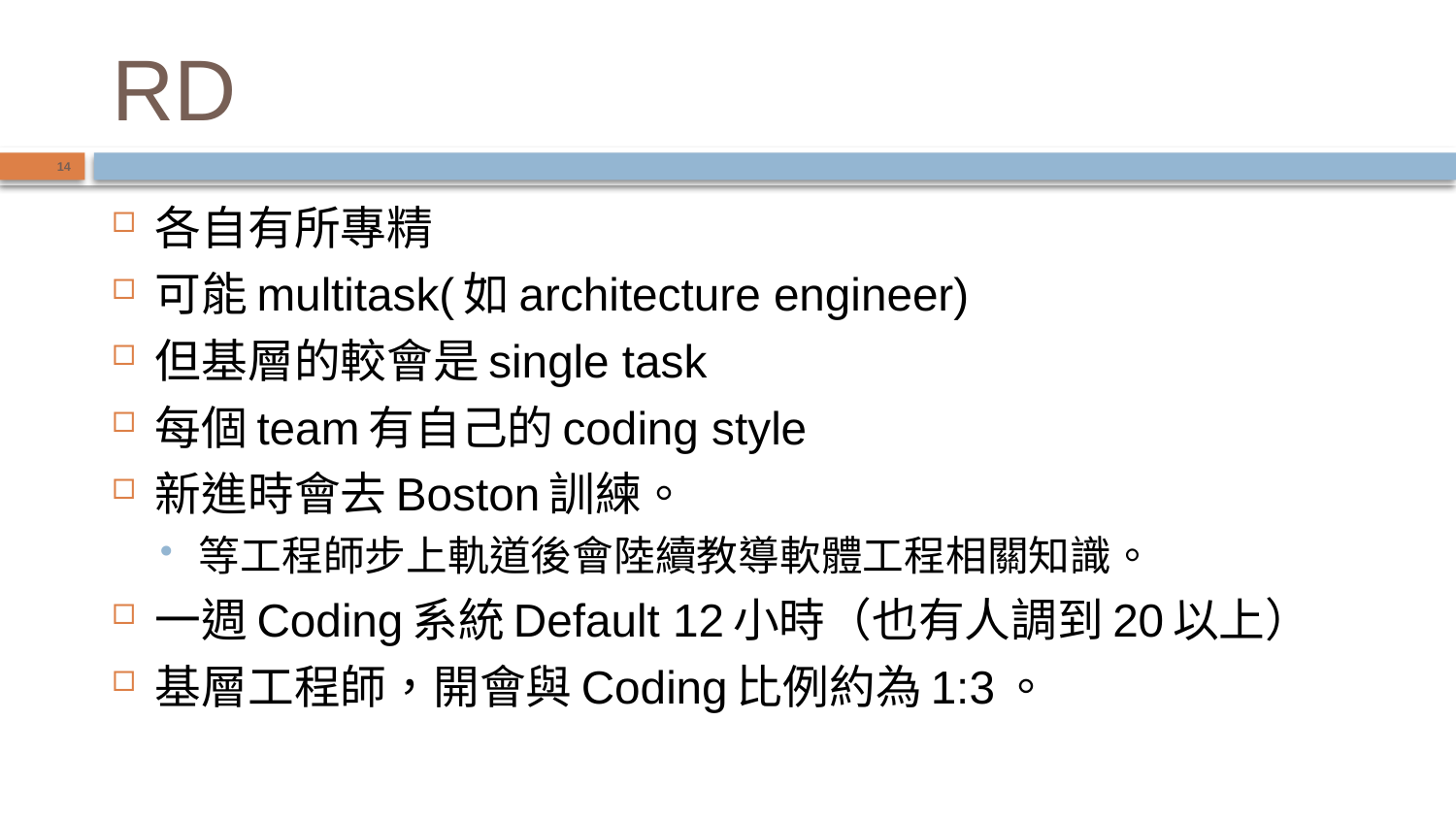

# RD
14
各自有所專精
可能multitask(如architecture engineer)
但基層的較會是single task
每個team有自己的coding style
新進時會去Boston訓練。
等工程師步上軌道後會陸續教導軟體工程相關知識。
一週Coding系統Default 12小時（也有人調到20以上）
基層工程師，開會與Coding比例約為1:3。